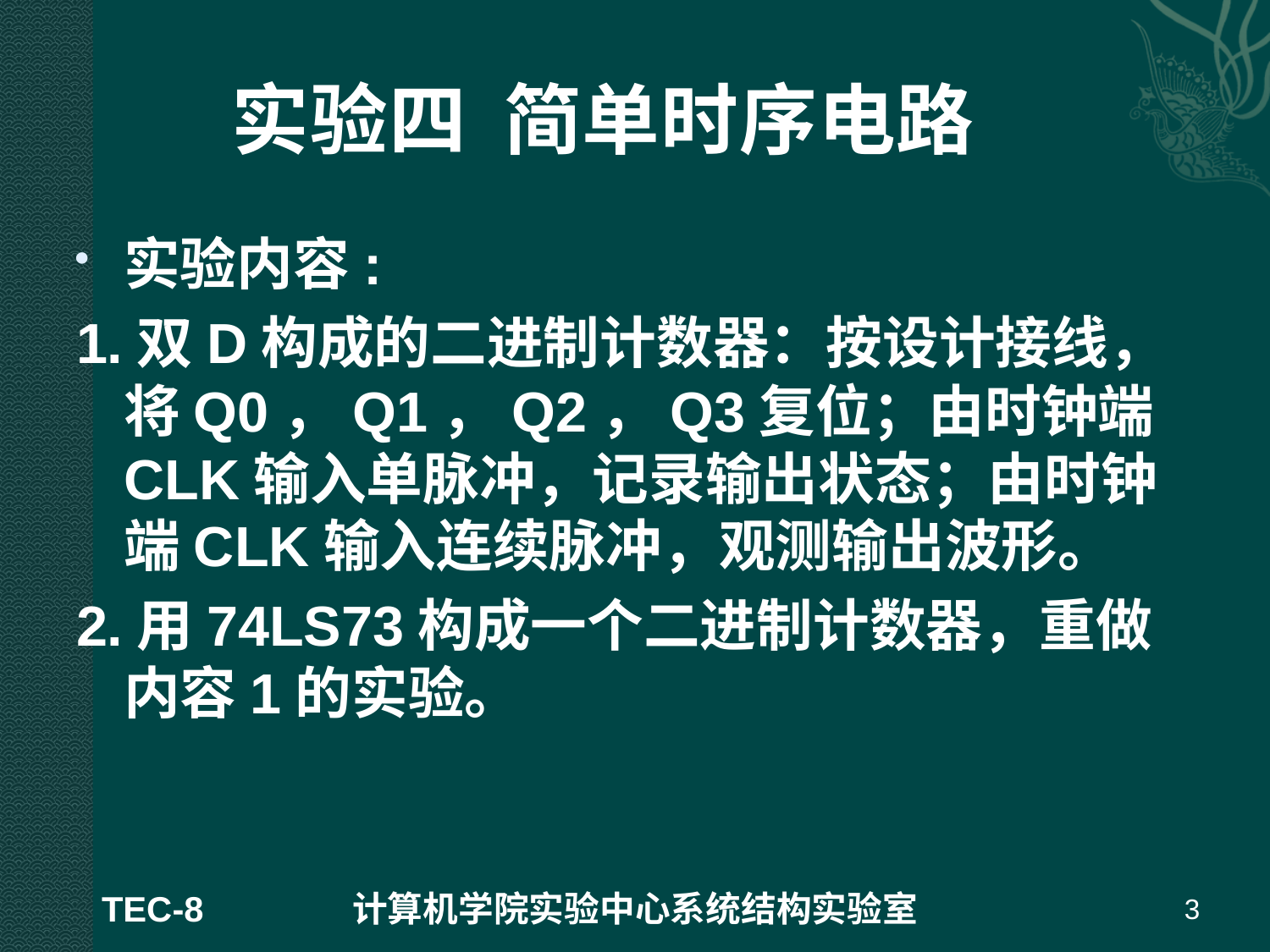

# 实验四  简单时序电路
实验内容:
1.双D构成的二进制计数器：按设计接线，将Q0，Q1，Q2，Q3复位；由时钟端CLK输入单脉冲，记录输出状态；由时钟端CLK输入连续脉冲，观测输出波形。
2.用74LS73构成一个二进制计数器，重做内容1的实验。

TEC-8
计算机学院实验中心系统结构实验室
3